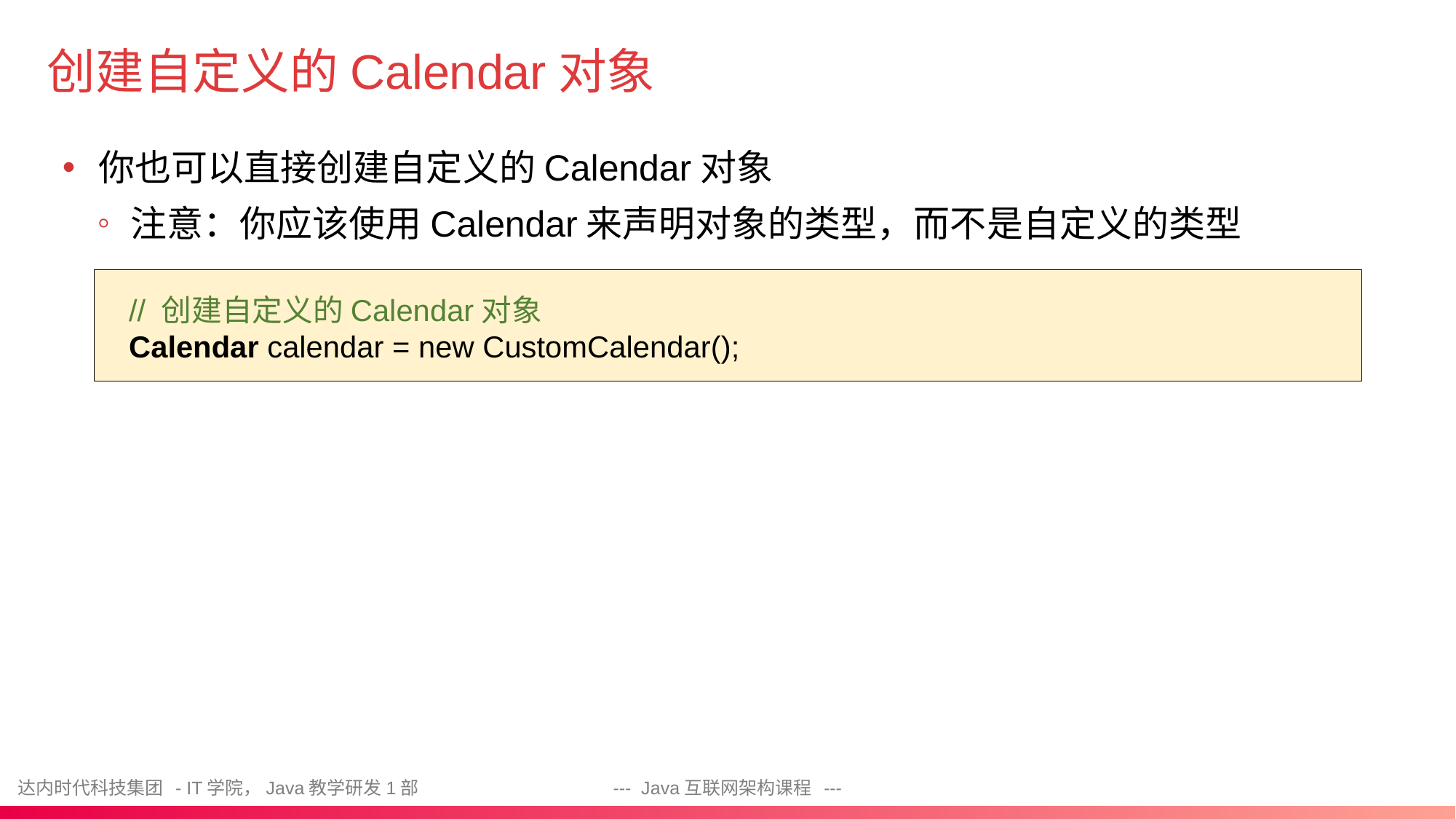

# 创建自定义的Calendar对象
你也可以直接创建自定义的Calendar对象
注意：你应该使用Calendar来声明对象的类型，而不是自定义的类型
// 创建自定义的Calendar对象
Calendar calendar = new CustomCalendar();